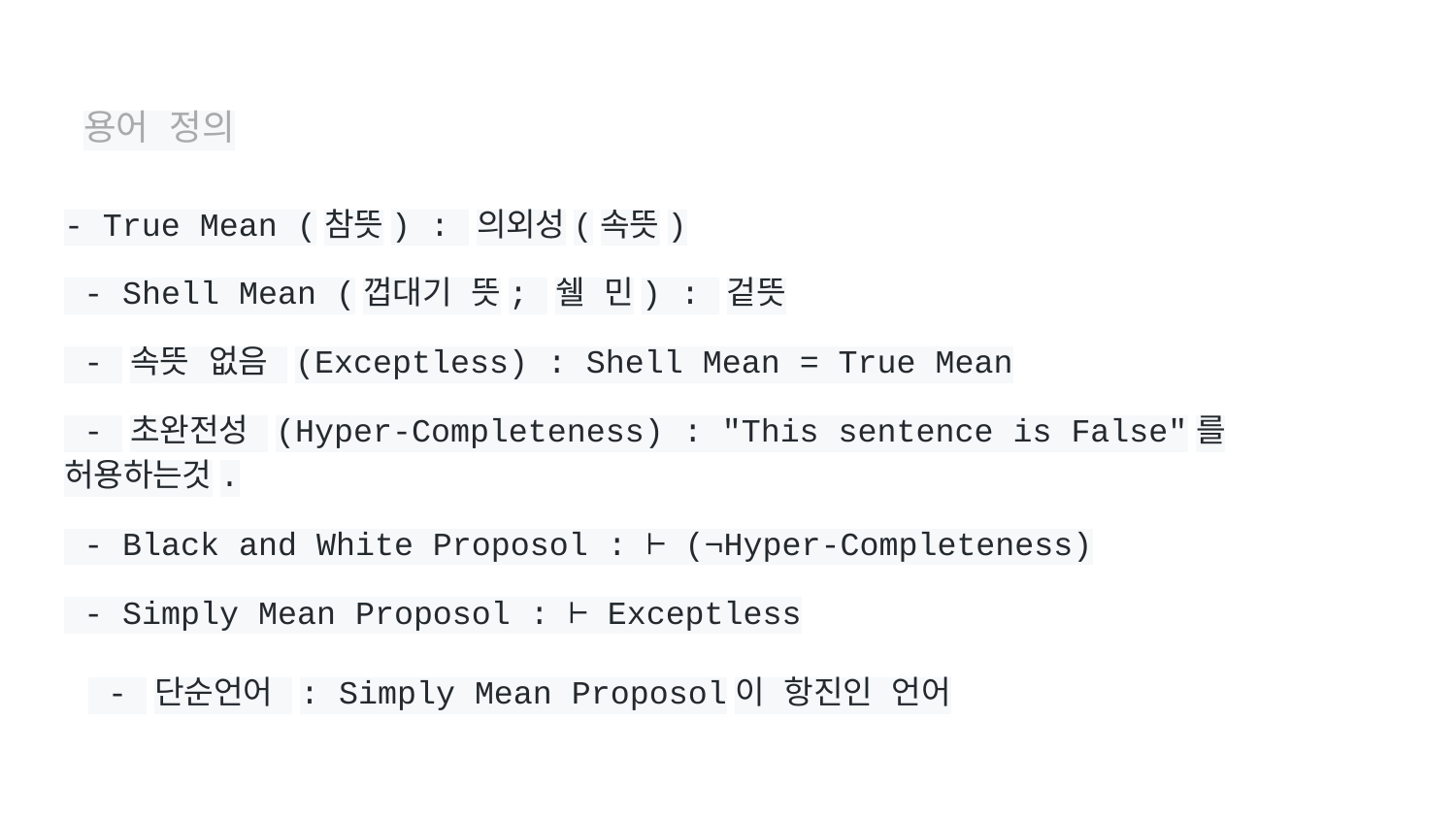

# 용어 정의
- True Mean (참뜻) : 의외성(속뜻)
 - Shell Mean (껍대기 뜻; 쉘 민) : 겉뜻
 - 속뜻 없음 (Exceptless) : Shell Mean = True Mean
 - 초완전성 (Hyper-Completeness) : "This sentence is False"를 허용하는것.
 - Black and White Proposol : ⊢ (¬Hyper-Completeness)
 - Simply Mean Proposol : ⊢ Exceptless
 - 단순언어 : Simply Mean Proposol이 항진인 언어